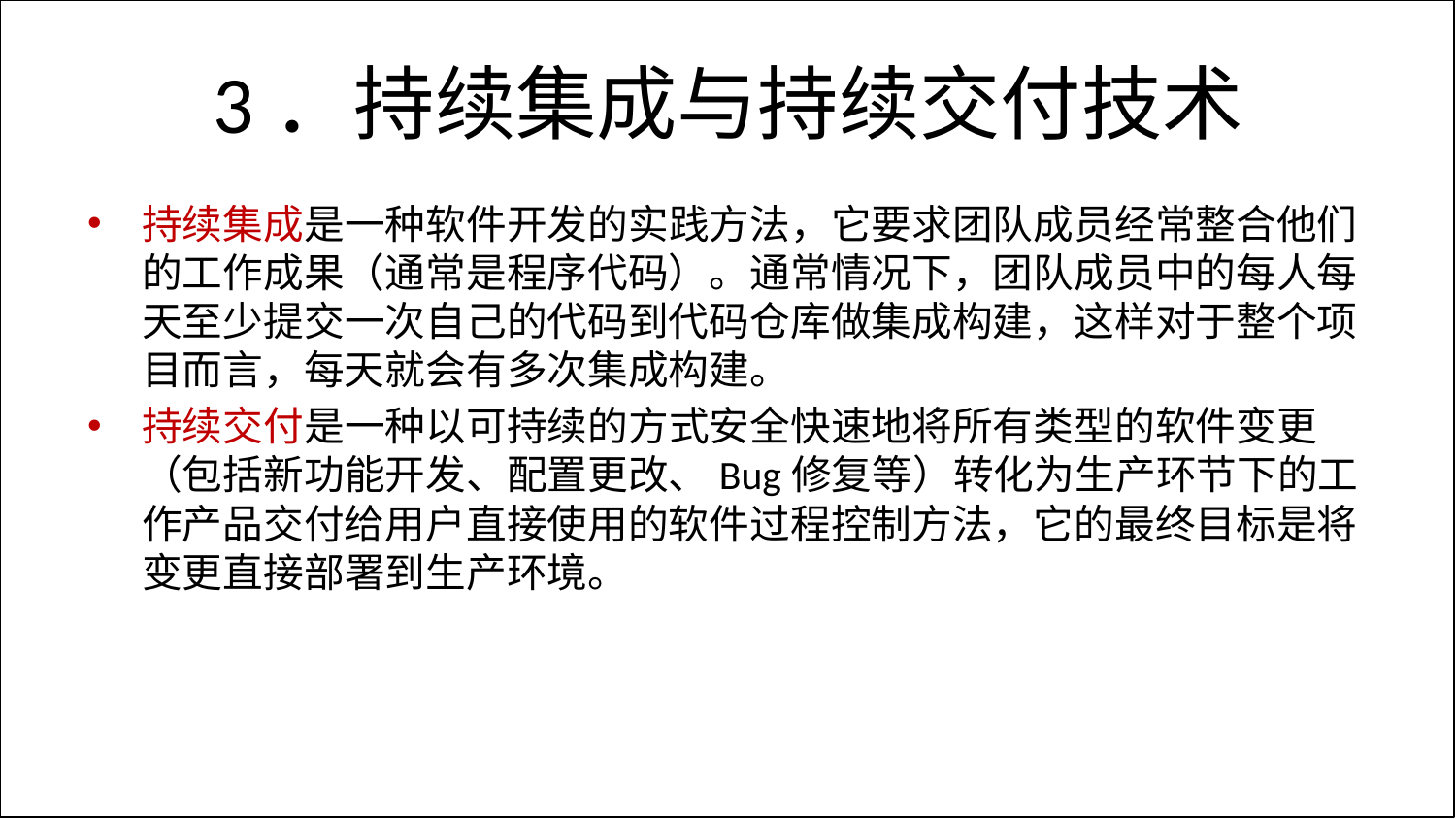

# 3．持续集成与持续交付技术
持续集成是一种软件开发的实践方法，它要求团队成员经常整合他们的工作成果（通常是程序代码）。通常情况下，团队成员中的每人每天至少提交一次自己的代码到代码仓库做集成构建，这样对于整个项目而言，每天就会有多次集成构建。
持续交付是一种以可持续的方式安全快速地将所有类型的软件变更（包括新功能开发、配置更改、Bug修复等）转化为生产环节下的工作产品交付给用户直接使用的软件过程控制方法，它的最终目标是将变更直接部署到生产环境。